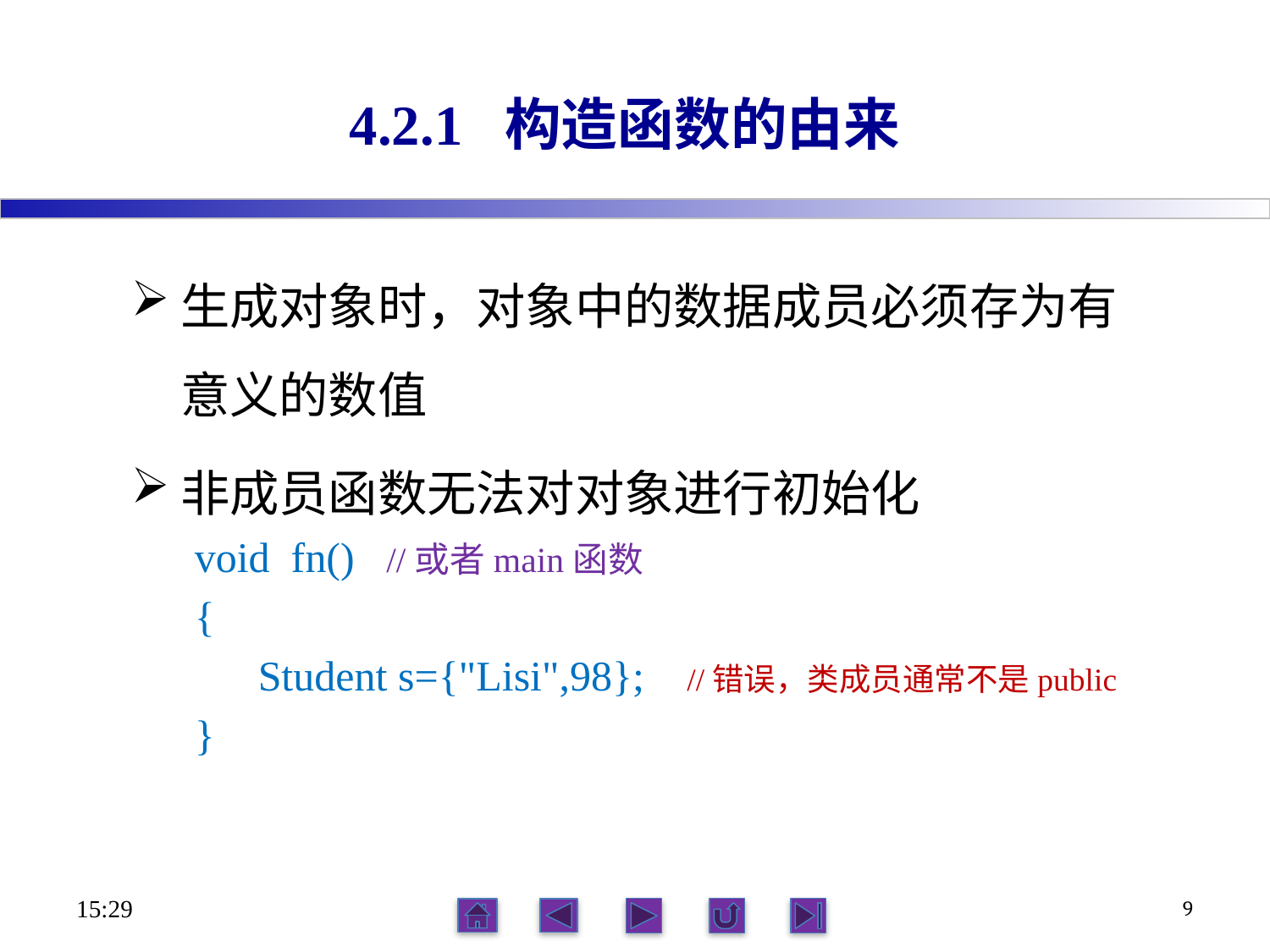

# 4.2.1  构造函数的由来
生成对象时，对象中的数据成员必须存为有意义的数值
非成员函数无法对对象进行初始化
void  fn()   //或者main函数
      {
            Student s={"Lisi",98};    //错误，类成员通常不是public
      }
15:29
9